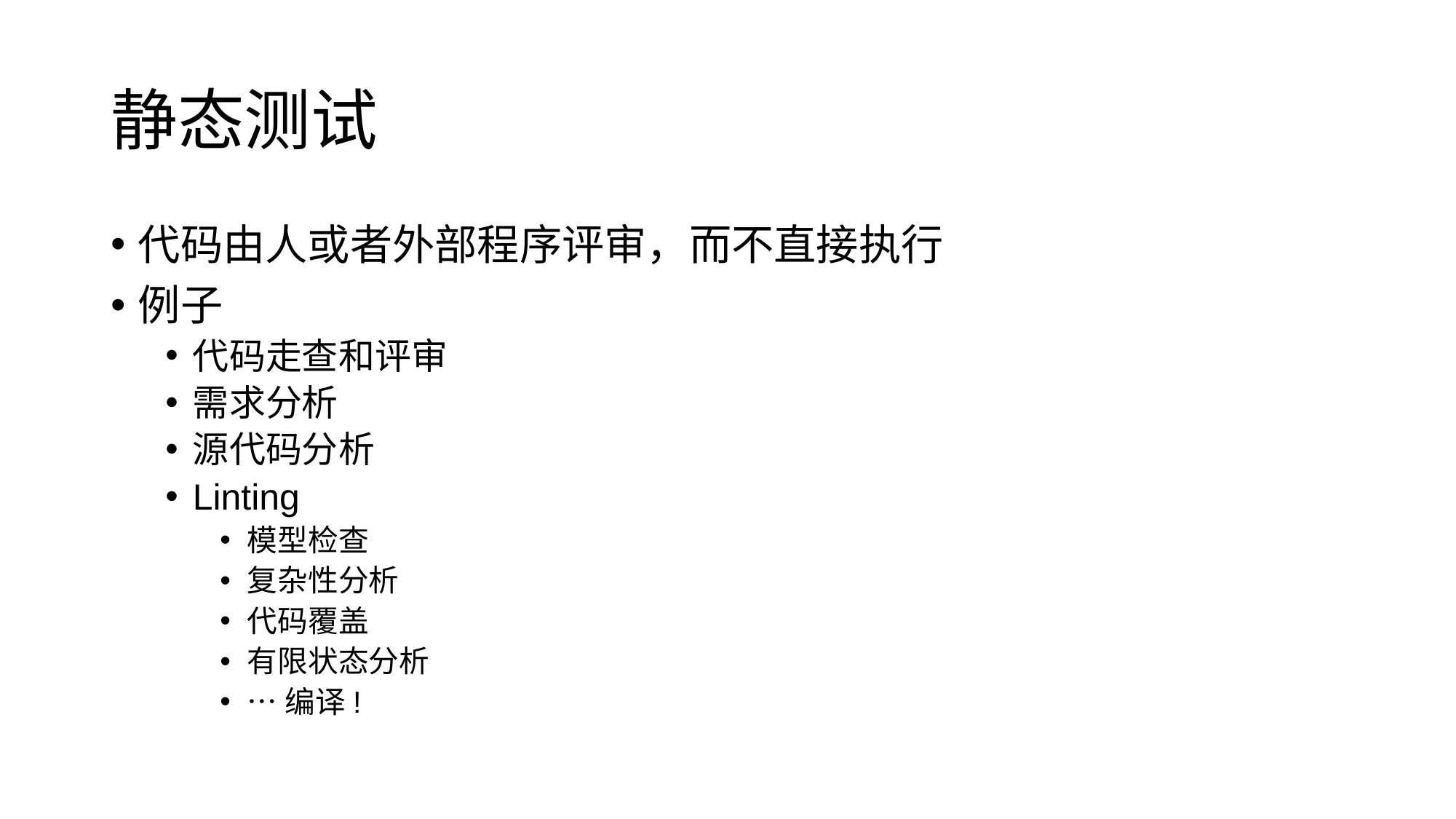

# 静态测试
代码由人或者外部程序评审，而不直接执行
例子
代码走查和评审
需求分析
源代码分析
Linting
模型检查
复杂性分析
代码覆盖
有限状态分析
…编译!